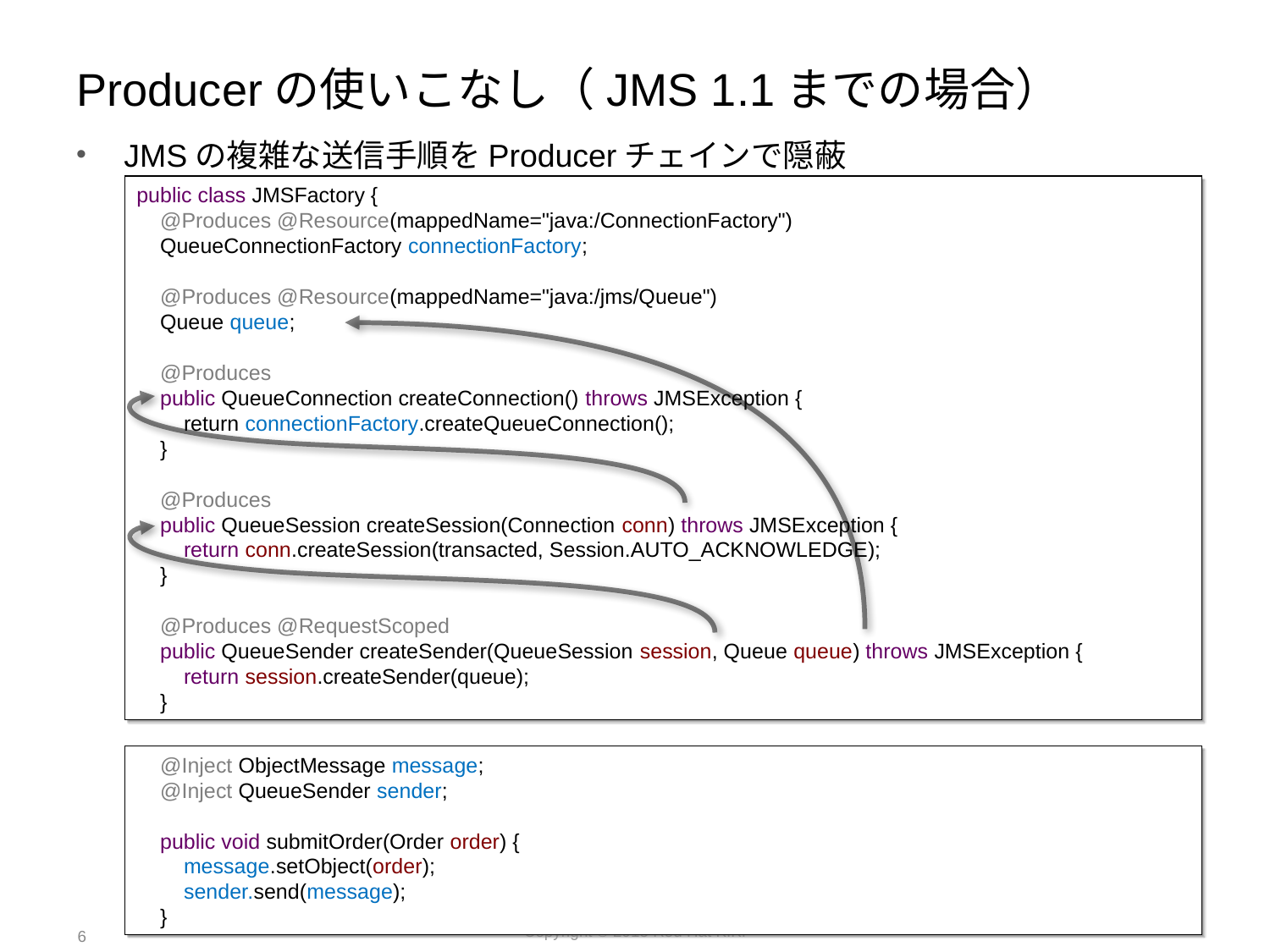

# Producerの使いこなし（JMS 1.1までの場合）
JMSの複雑な送信手順をProducerチェインで隠蔽
public class JMSFactory {
    @Produces @Resource(mappedName="java:/ConnectionFactory")
    QueueConnectionFactory connectionFactory;

    @Produces @Resource(mappedName="java:/jms/Queue")
    Queue queue;

    @Produces
    public QueueConnection createConnection() throws JMSException {
        return connectionFactory.createQueueConnection();
    }

    @Produces
    public QueueSession createSession(Connection conn) throws JMSException {
        return conn.createSession(transacted, Session.AUTO_ACKNOWLEDGE);
    }

    @Produces @RequestScoped
    public QueueSender createSender(QueueSession session, Queue queue) throws JMSException {
        return session.createSender(queue);
    }

    @Inject ObjectMessage message;
    @Inject QueueSender sender;

    public void submitOrder(Order order) {
        message.setObject(order);
        sender.send(message);
    }
6
Copyright © 2015 Red Hat K.K.